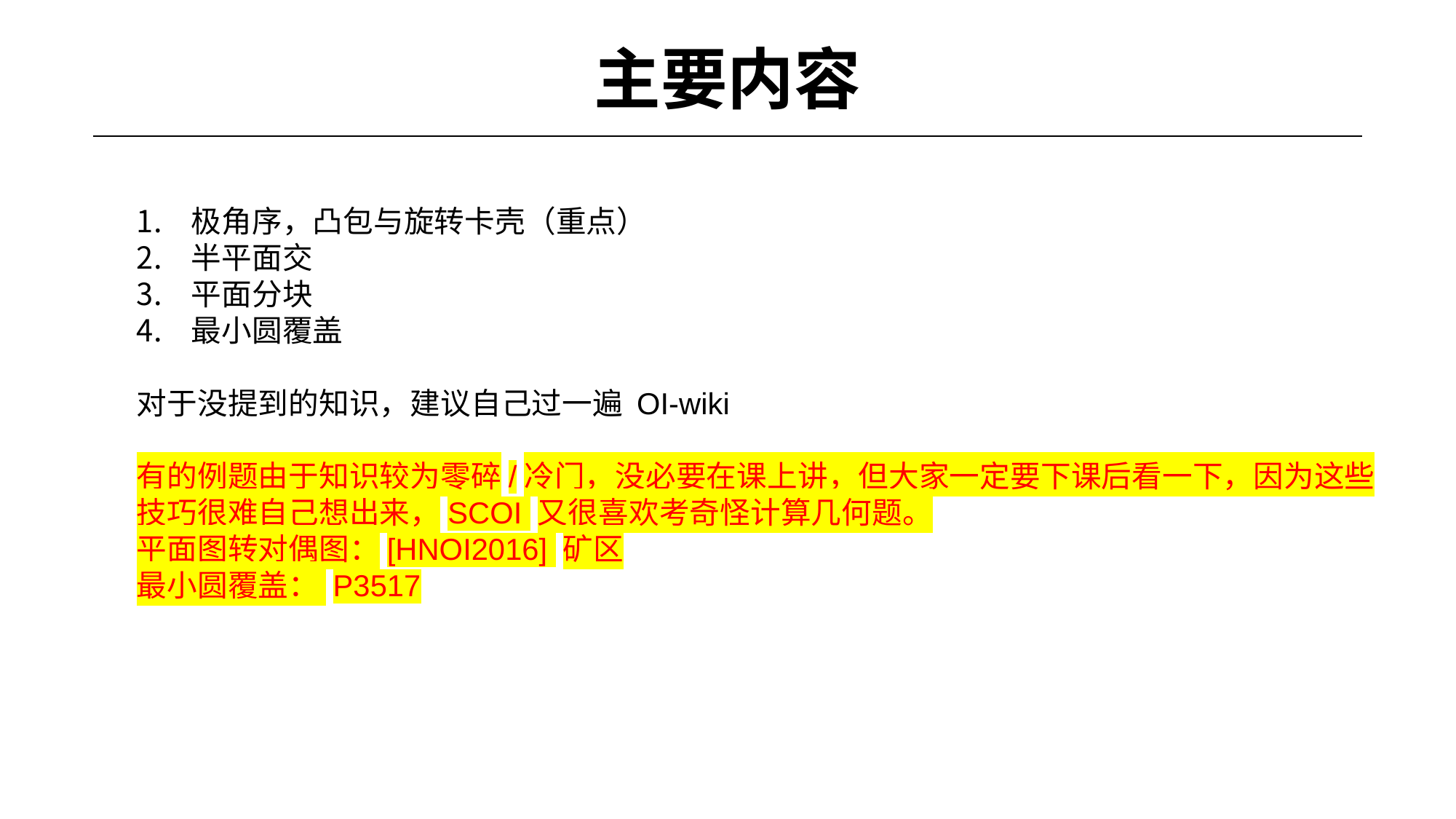

# 主要内容
极角序，凸包与旋转卡壳（重点）
半平面交
平面分块
最小圆覆盖

对于没提到的知识，建议自己过一遍 OI-wiki

有的例题由于知识较为零碎/冷门，没必要在课上讲，但大家一定要下课后看一下，因为这些技巧很难自己想出来，SCOI 又很喜欢考奇怪计算几何题。
平面图转对偶图：[HNOI2016] 矿区
最小圆覆盖： P3517